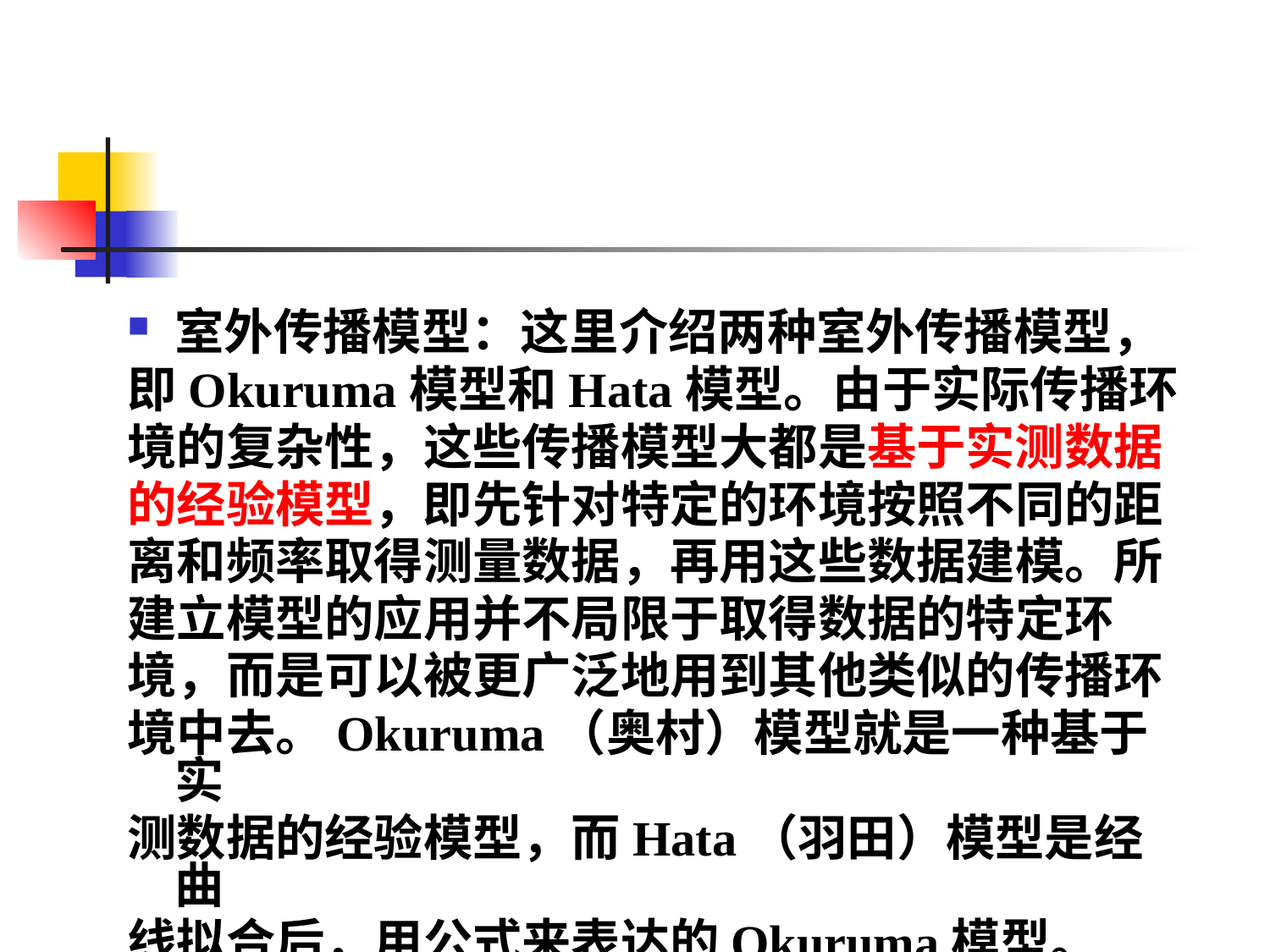

室外传播模型：这里介绍两种室外传播模型，
即Okuruma模型和Hata模型。由于实际传播环
境的复杂性，这些传播模型大都是基于实测数据
的经验模型，即先针对特定的环境按照不同的距
离和频率取得测量数据，再用这些数据建模。所
建立模型的应用并不局限于取得数据的特定环
境，而是可以被更广泛地用到其他类似的传播环
境中去。Okuruma（奥村）模型就是一种基于实
测数据的经验模型，而Hata（羽田）模型是经曲
线拟合后，用公式来表达的Okuruma模型。